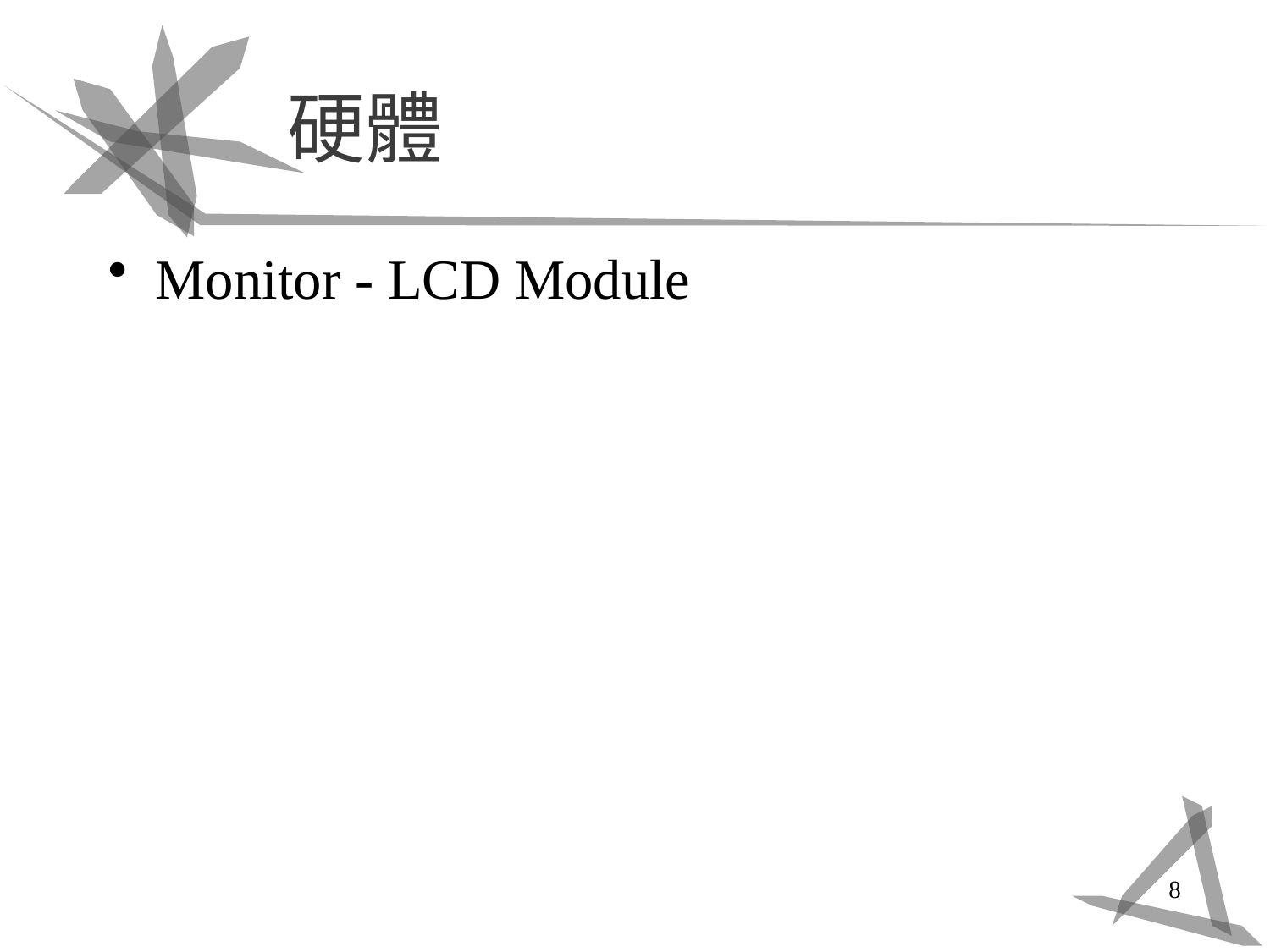

# 硬體
Monitor - LCD Module
8